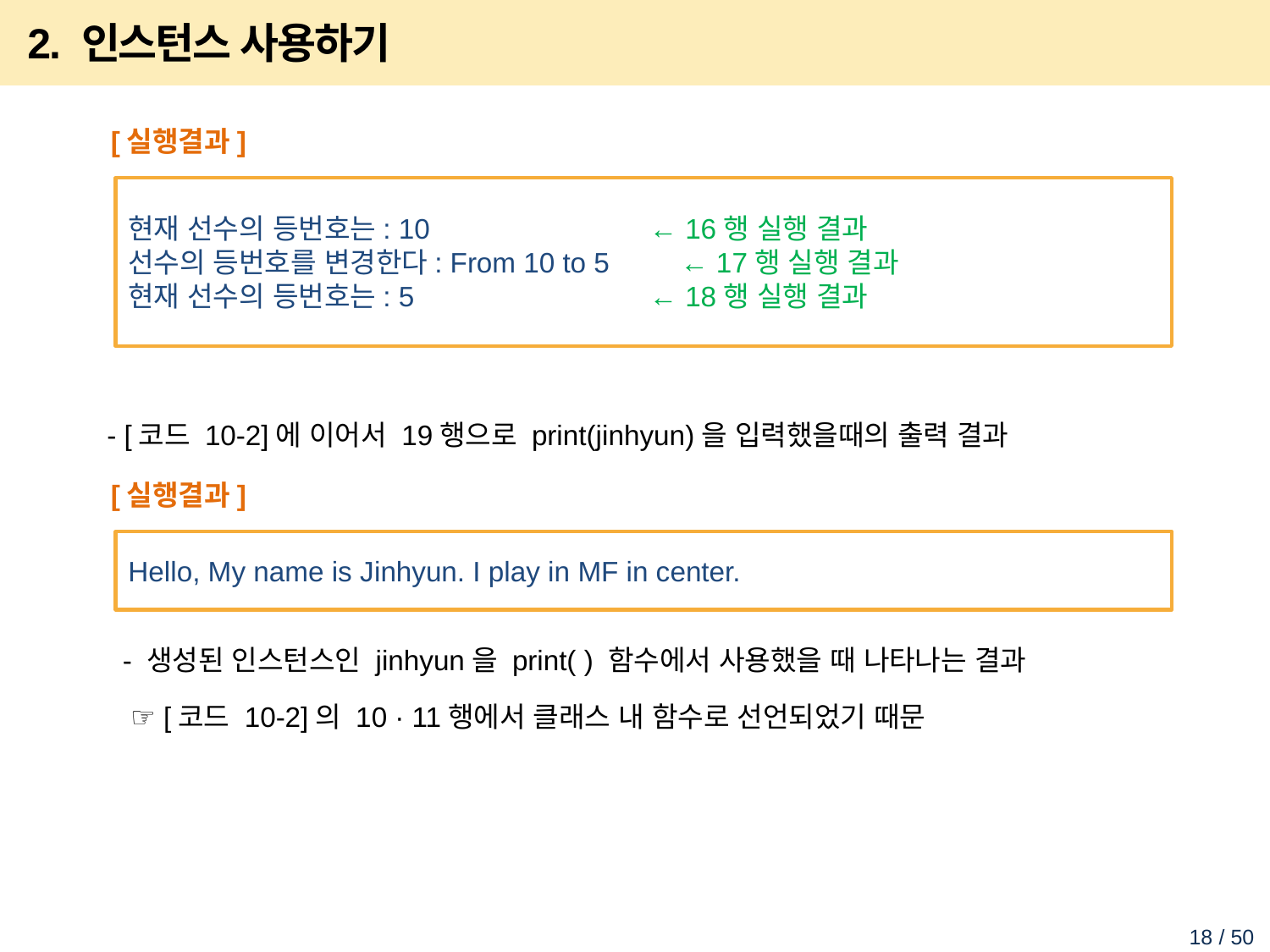

# 2. 인스턴스 사용하기

- [코드 10-2]에 이어서 19행으로 print(jinhyun)을 입력했을때의 출력 결과

  - 생성된 인스턴스인 jinhyun을 print( ) 함수에서 사용했을 때 나타나는 결과
   ☞ [코드 10-2]의 10 · 11행에서 클래스 내 함수로 선언되었기 때문

[실행결과]
현재 선수의 등번호는: 10                            ← 16행 실행 결과
선수의 등번호를 변경한다: From 10 to 5         ← 17행 실행 결과
현재 선수의 등번호는: 5                              ← 18행 실행 결과
[실행결과]
Hello, My name is Jinhyun. I play in MF in center.